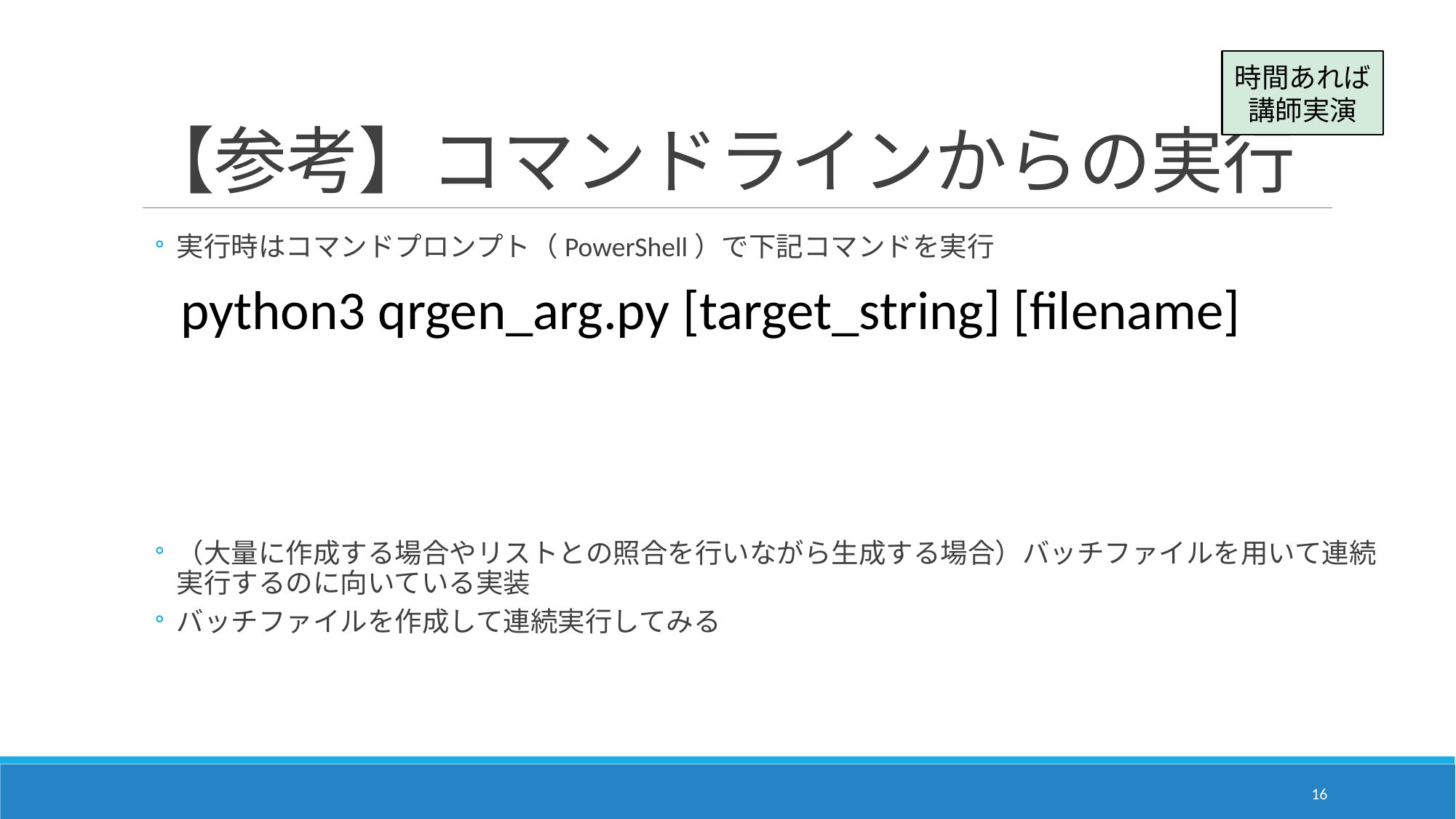

# 【参考】コマンドラインからの実行
時間あれば講師実演
実行時はコマンドプロンプト（PowerShell）で下記コマンドを実行
python3 qrgen_arg.py [target_string] [filename]
（大量に作成する場合やリストとの照合を行いながら生成する場合）バッチファイルを用いて連続実行するのに向いている実装
バッチファイルを作成して連続実行してみる

16